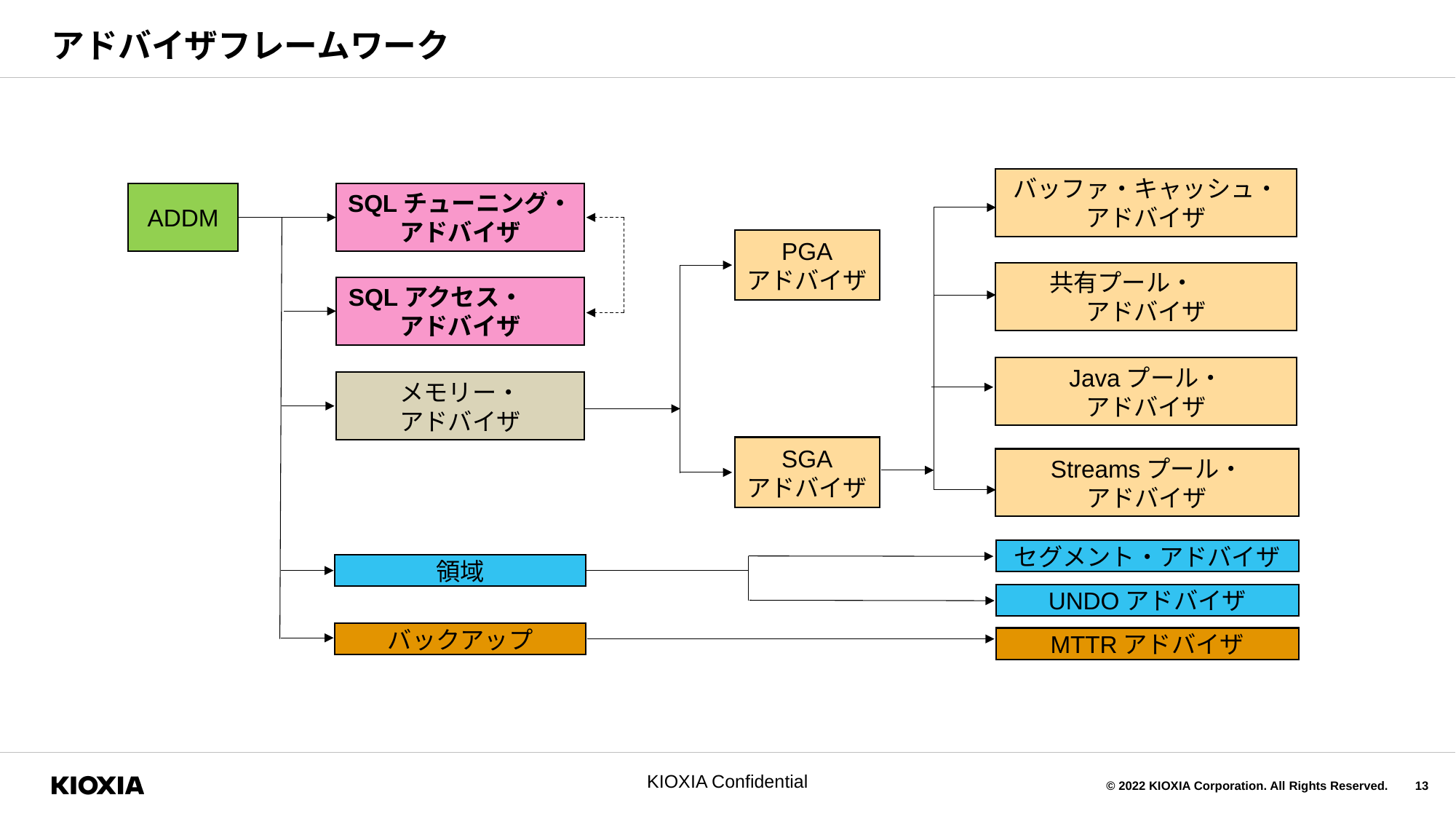

# アドバイザフレームワーク
バッファ・キャッシュ・アドバイザ
ADDM
SQLチューニング・アドバイザ
PGA
アドバイザ
共有プール・
アドバイザ
SQLアクセス・　　アドバイザ
Javaプール・
アドバイザ
メモリー・
アドバイザ
SGA
アドバイザ
Streamsプール・
アドバイザ
領域
バックアップ

セグメント・アドバイザ
UNDOアドバイザ
MTTRアドバイザ
KIOXIA Confidential